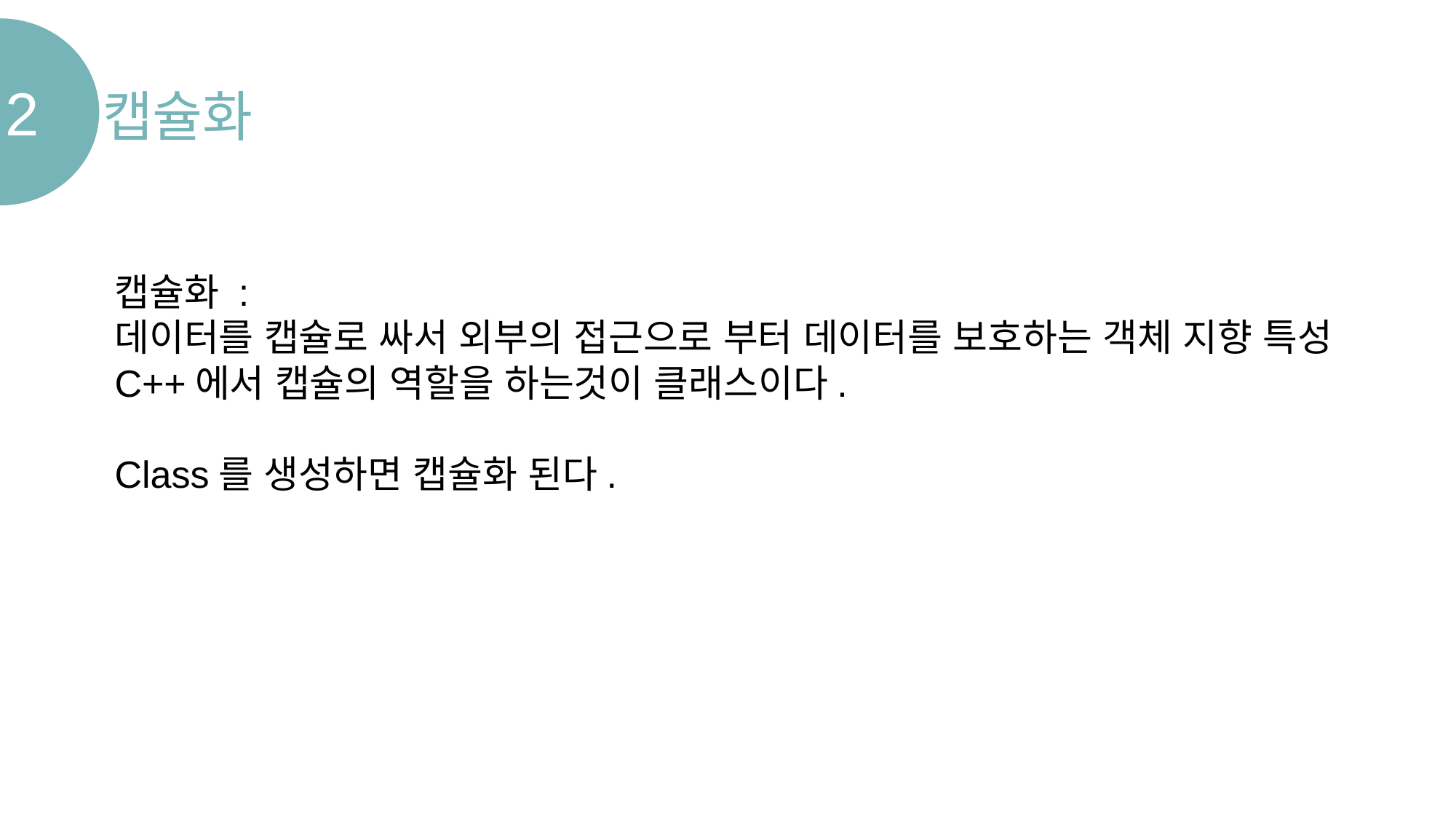

2
캡슐화
캡슐화 :
데이터를 캡슐로 싸서 외부의 접근으로 부터 데이터를 보호하는 객체 지향 특성
C++에서 캡슐의 역할을 하는것이 클래스이다.

Class를 생성하면 캡슐화 된다.